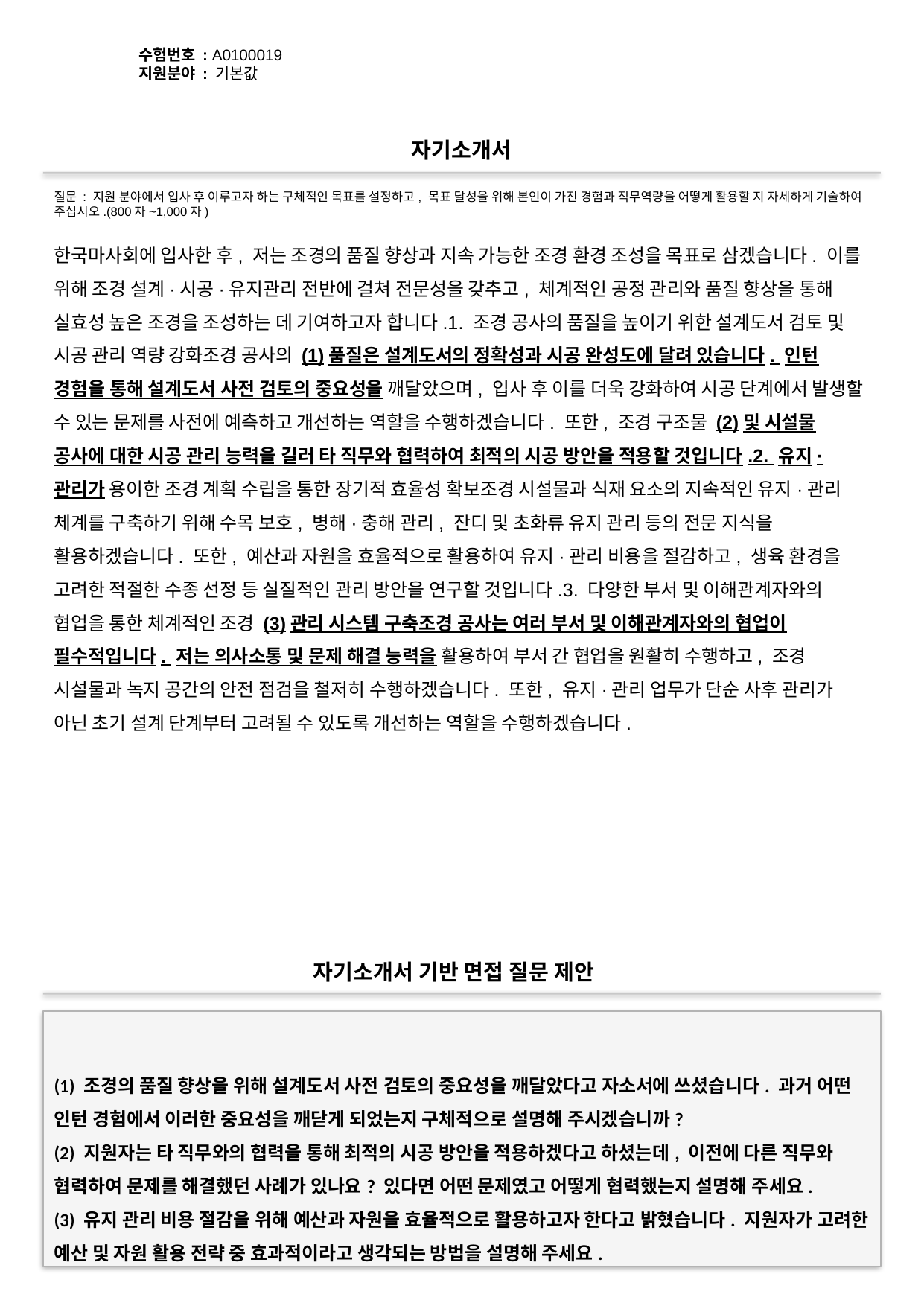

수험번호 : A0100019
지원분야 : 기본값
#

자기소개서

질문 : 지원 분야에서 입사 후 이루고자 하는 구체적인 목표를 설정하고, 목표 달성을 위해 본인이 가진 경험과 직무역량을 어떻게 활용할 지 자세하게 기술하여 주십시오.(800자~1,000자)

한국마사회에 입사한 후, 저는 조경의 품질 향상과 지속 가능한 조경 환경 조성을 목표로 삼겠습니다. 이를 위해 조경 설계·시공·유지관리 전반에 걸쳐 전문성을 갖추고, 체계적인 공정 관리와 품질 향상을 통해 실효성 높은 조경을 조성하는 데 기여하고자 합니다.1. 조경 공사의 품질을 높이기 위한 설계도서 검토 및 시공 관리 역량 강화조경 공사의 (1)품질은 설계도서의 정확성과 시공 완성도에 달려 있습니다. 인턴 경험을 통해 설계도서 사전 검토의 중요성을 깨달았으며, 입사 후 이를 더욱 강화하여 시공 단계에서 발생할 수 있는 문제를 사전에 예측하고 개선하는 역할을 수행하겠습니다. 또한, 조경 구조물 (2)및 시설물 공사에 대한 시공 관리 능력을 길러 타 직무와 협력하여 최적의 시공 방안을 적용할 것입니다.2. 유지·관리가 용이한 조경 계획 수립을 통한 장기적 효율성 확보조경 시설물과 식재 요소의 지속적인 유지·관리 체계를 구축하기 위해 수목 보호, 병해·충해 관리, 잔디 및 초화류 유지 관리 등의 전문 지식을 활용하겠습니다. 또한, 예산과 자원을 효율적으로 활용하여 유지·관리 비용을 절감하고, 생육 환경을 고려한 적절한 수종 선정 등 실질적인 관리 방안을 연구할 것입니다.3. 다양한 부서 및 이해관계자와의 협업을 통한 체계적인 조경 (3)관리 시스템 구축조경 공사는 여러 부서 및 이해관계자와의 협업이 필수적입니다. 저는 의사소통 및 문제 해결 능력을 활용하여 부서 간 협업을 원활히 수행하고, 조경 시설물과 녹지 공간의 안전 점검을 철저히 수행하겠습니다. 또한, 유지·관리 업무가 단순 사후 관리가 아닌 초기 설계 단계부터 고려될 수 있도록 개선하는 역할을 수행하겠습니다.

자기소개서 기반 면접 질문 제안

(1) 조경의 품질 향상을 위해 설계도서 사전 검토의 중요성을 깨달았다고 자소서에 쓰셨습니다. 과거 어떤 인턴 경험에서 이러한 중요성을 깨닫게 되었는지 구체적으로 설명해 주시겠습니까?
(2) 지원자는 타 직무와의 협력을 통해 최적의 시공 방안을 적용하겠다고 하셨는데, 이전에 다른 직무와 협력하여 문제를 해결했던 사례가 있나요? 있다면 어떤 문제였고 어떻게 협력했는지 설명해 주세요.
(3) 유지 관리 비용 절감을 위해 예산과 자원을 효율적으로 활용하고자 한다고 밝혔습니다. 지원자가 고려한 예산 및 자원 활용 전략 중 효과적이라고 생각되는 방법을 설명해 주세요.